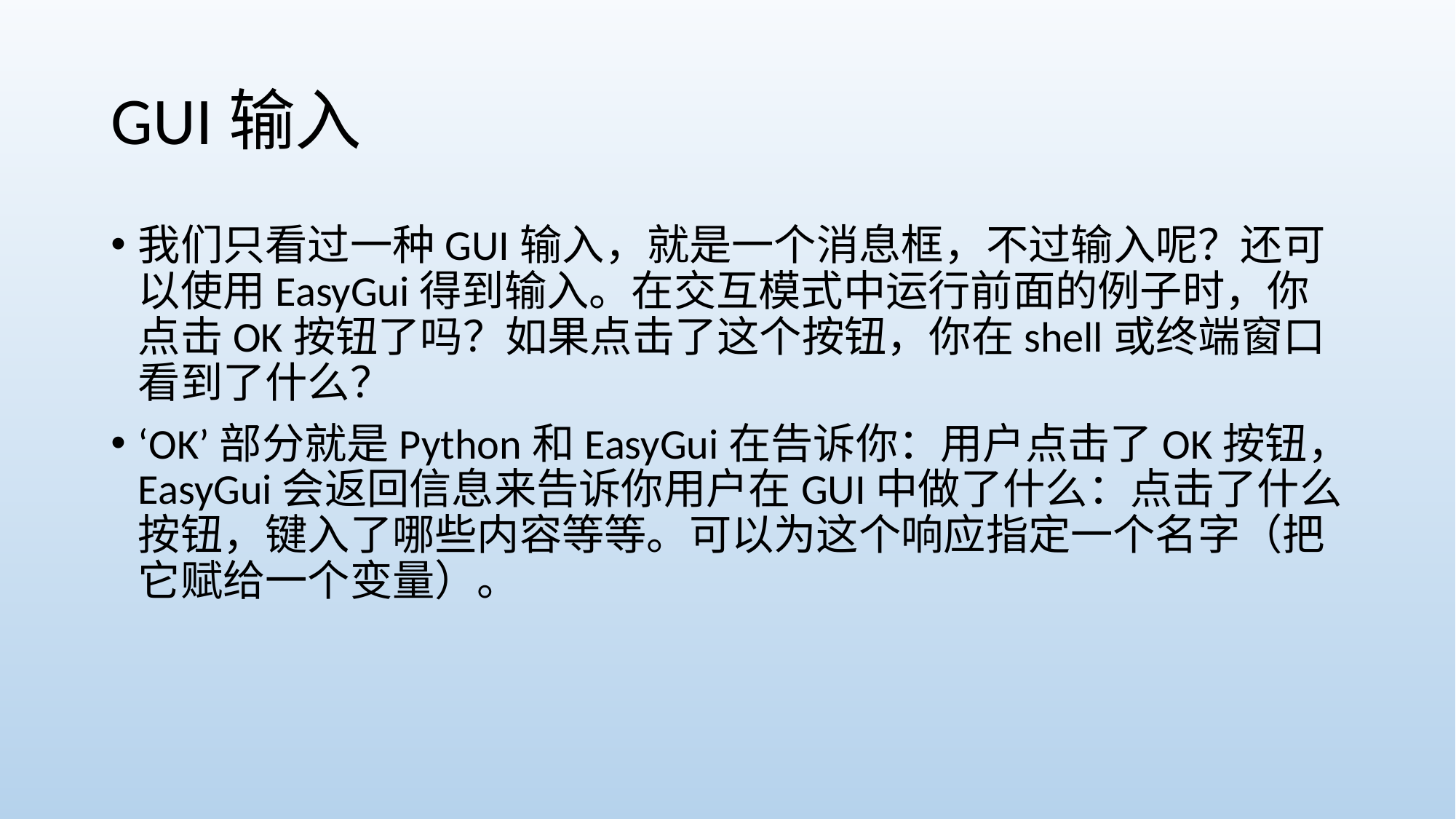

# GUI输入
我们只看过一种GUI输入，就是一个消息框，不过输入呢？还可以使用EasyGui得到输入。在交互模式中运行前面的例子时，你点击OK按钮了吗？如果点击了这个按钮，你在shell或终端窗口看到了什么？
‘OK’部分就是Python和EasyGui在告诉你：用户点击了OK按钮，EasyGui会返回信息来告诉你用户在GUI中做了什么：点击了什么按钮，键入了哪些内容等等。可以为这个响应指定一个名字（把它赋给一个变量）。